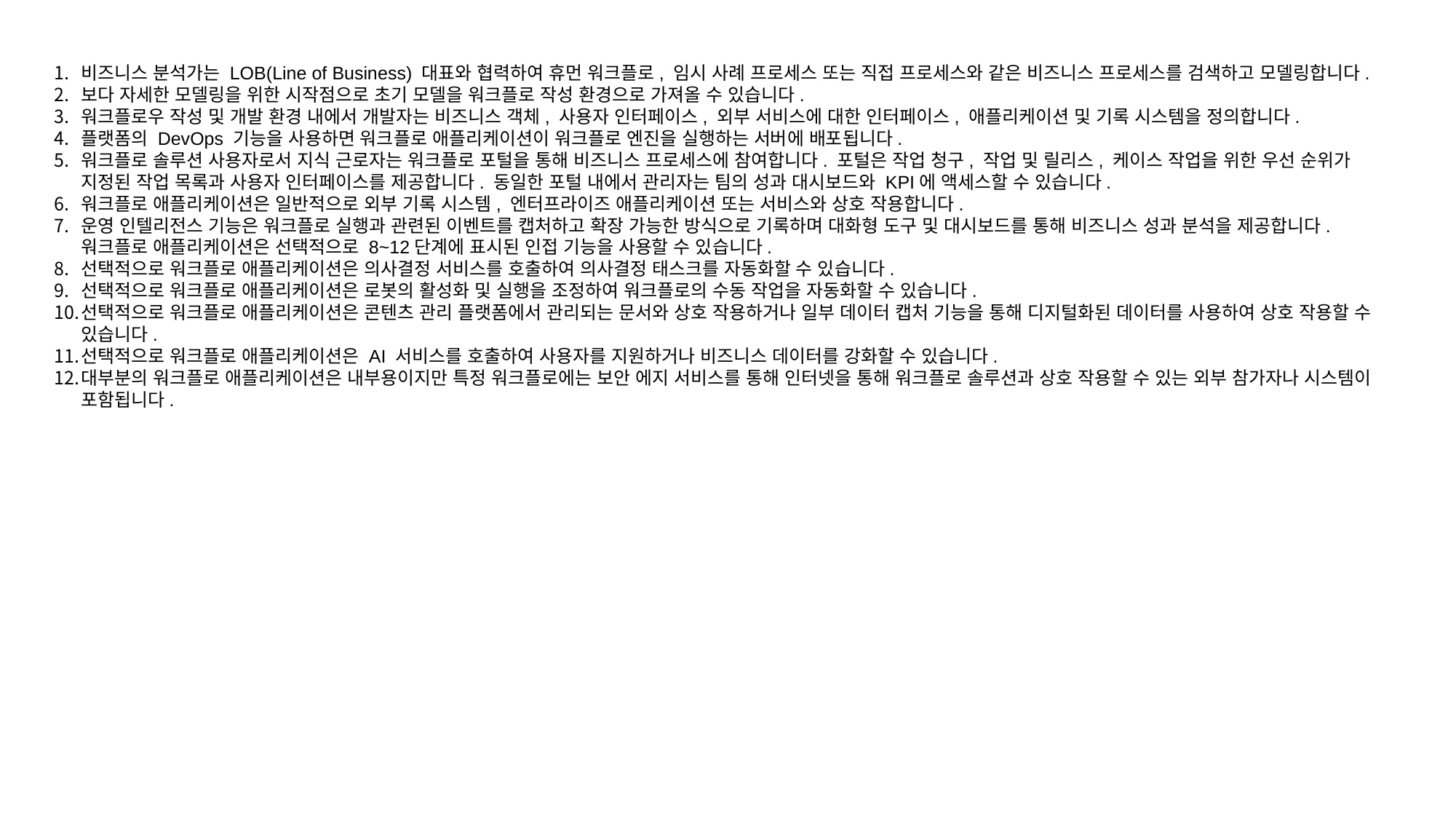

비즈니스 분석가는 LOB(Line of Business) 대표와 협력하여 휴먼 워크플로, 임시 사례 프로세스 또는 직접 프로세스와 같은 비즈니스 프로세스를 검색하고 모델링합니다.
보다 자세한 모델링을 위한 시작점으로 초기 모델을 워크플로 작성 환경으로 가져올 수 있습니다.
워크플로우 작성 및 개발 환경 내에서 개발자는 비즈니스 객체, 사용자 인터페이스, 외부 서비스에 대한 인터페이스, 애플리케이션 및 기록 시스템을 정의합니다.
플랫폼의 DevOps 기능을 사용하면 워크플로 애플리케이션이 워크플로 엔진을 실행하는 서버에 배포됩니다.
워크플로 솔루션 사용자로서 지식 근로자는 워크플로 포털을 통해 비즈니스 프로세스에 참여합니다. 포털은 작업 청구, 작업 및 릴리스, 케이스 작업을 위한 우선 순위가 지정된 작업 목록과 사용자 인터페이스를 제공합니다. 동일한 포털 내에서 관리자는 팀의 성과 대시보드와 KPI에 액세스할 수 있습니다.
워크플로 애플리케이션은 일반적으로 외부 기록 시스템, 엔터프라이즈 애플리케이션 또는 서비스와 상호 작용합니다.
운영 인텔리전스 기능은 워크플로 실행과 관련된 이벤트를 캡처하고 확장 가능한 방식으로 기록하며 대화형 도구 및 대시보드를 통해 비즈니스 성과 분석을 제공합니다. 워크플로 애플리케이션은 선택적으로 8~12단계에 표시된 인접 기능을 사용할 수 있습니다.
선택적으로 워크플로 애플리케이션은 의사결정 서비스를 호출하여 의사결정 태스크를 자동화할 수 있습니다.
선택적으로 워크플로 애플리케이션은 로봇의 활성화 및 실행을 조정하여 워크플로의 수동 작업을 자동화할 수 있습니다.
선택적으로 워크플로 애플리케이션은 콘텐츠 관리 플랫폼에서 관리되는 문서와 상호 작용하거나 일부 데이터 캡처 기능을 통해 디지털화된 데이터를 사용하여 상호 작용할 수 있습니다.
선택적으로 워크플로 애플리케이션은 AI 서비스를 호출하여 사용자를 지원하거나 비즈니스 데이터를 강화할 수 있습니다.
대부분의 워크플로 애플리케이션은 내부용이지만 특정 워크플로에는 보안 에지 서비스를 통해 인터넷을 통해 워크플로 솔루션과 상호 작용할 수 있는 외부 참가자나 시스템이 포함됩니다.